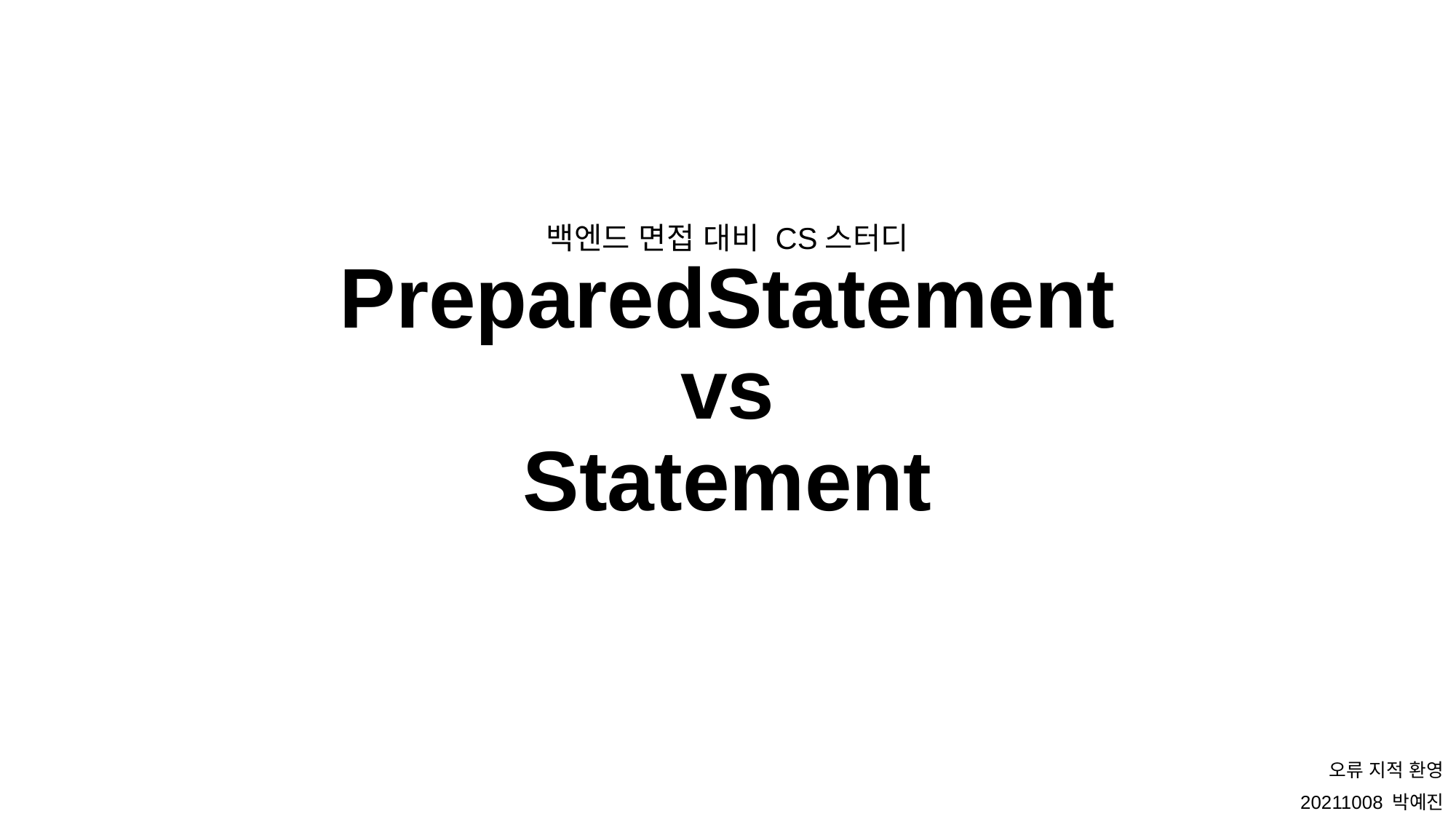

백엔드 면접 대비 CS스터디
# PreparedStatement vs Statement
오류 지적 환영
20211008 박예진